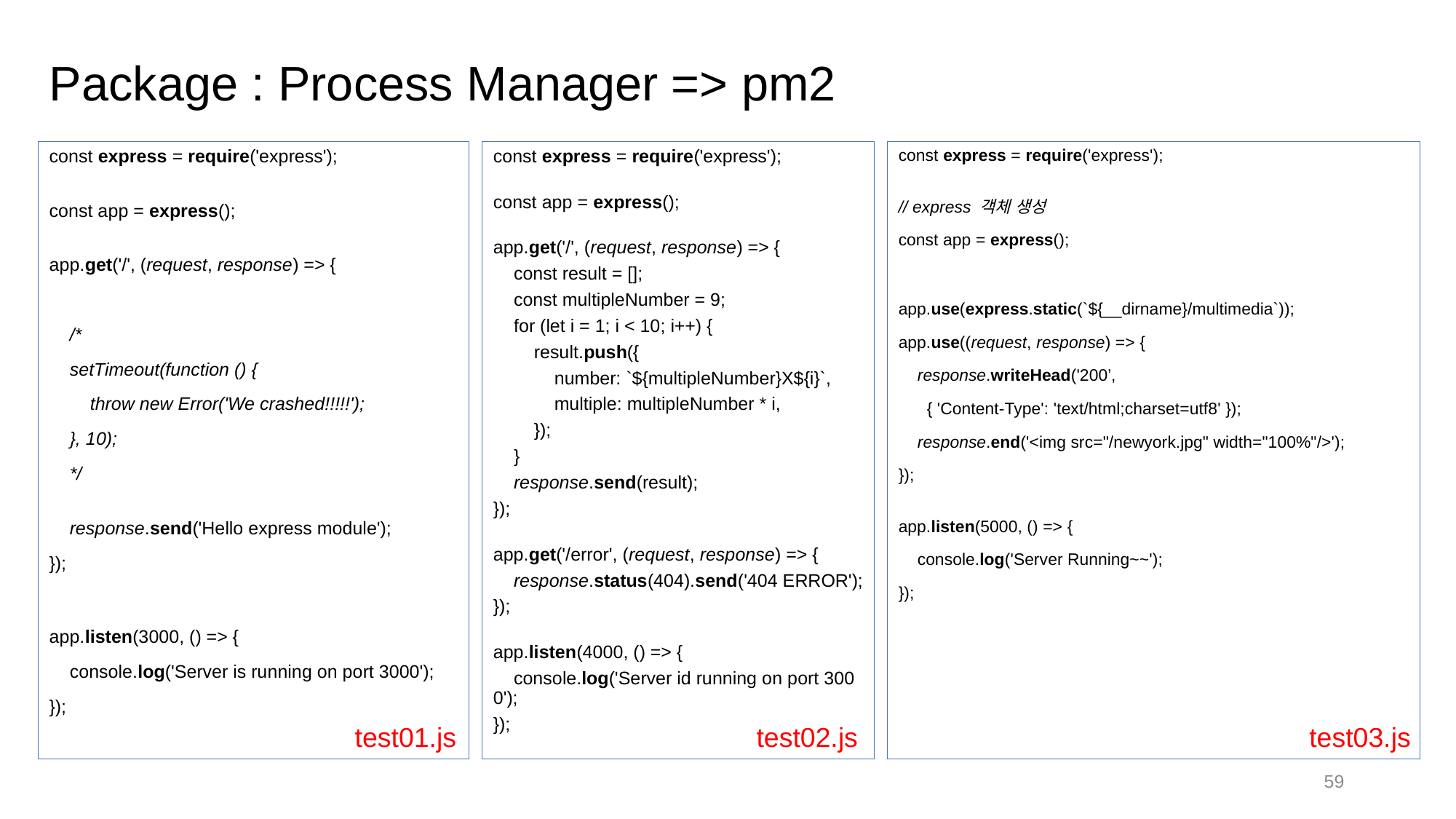

# Package : Process Manager => pm2
const express = require('express');
// express 객체 생성
const app = express();
app.use(express.static(`${__dirname}/multimedia`));
app.use((request, response) => {
    response.writeHead('200’,
      { 'Content-Type': 'text/html;charset=utf8' });
    response.end('<img src="/newyork.jpg" width="100%"/>');
});
app.listen(5000, () => {
    console.log('Server Running~~');
});
const express = require('express');
const app = express();
app.get('/', (request, response) => {

    /*
    setTimeout(function () {
        throw new Error('We crashed!!!!!');
    }, 10);
    */
    response.send('Hello express module');
});
app.listen(3000, () => {
    console.log('Server is running on port 3000');
});
const express = require('express');
const app = express();
app.get('/', (request, response) => {
    const result = [];
    const multipleNumber = 9;
    for (let i = 1; i < 10; i++) {
        result.push({
            number: `${multipleNumber}X${i}`,
            multiple: multipleNumber * i,
        });
    }
    response.send(result);
});
app.get('/error', (request, response) => {
    response.status(404).send('404 ERROR');
});
app.listen(4000, () => {
    console.log('Server id running on port 3000');
});
test01.js
test02.js
test03.js
59